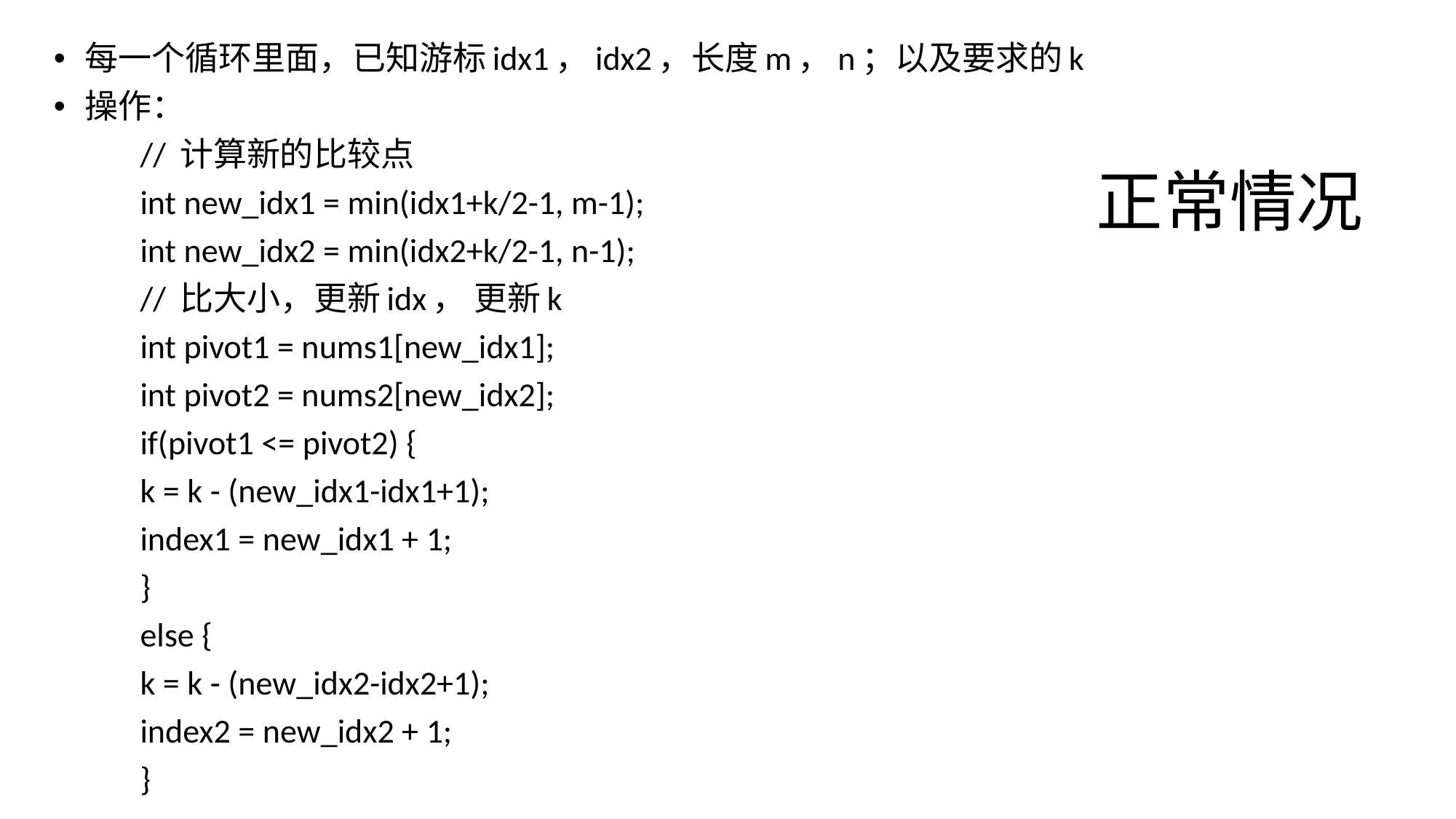

每一个循环里面，已知游标idx1，idx2，长度m，n；以及要求的k
操作：
	// 计算新的比较点
	int new_idx1 = min(idx1+k/2-1, m-1);
	int new_idx2 = min(idx2+k/2-1, n-1);
	// 比大小，更新idx， 更新k
	int pivot1 = nums1[new_idx1];
	int pivot2 = nums2[new_idx2];
	if(pivot1 <= pivot2) {
		k = k - (new_idx1-idx1+1);
		index1 = new_idx1 + 1;
	}
	else {
		k = k - (new_idx2-idx2+1);
		index2 = new_idx2 + 1;
	}

# 正常情况